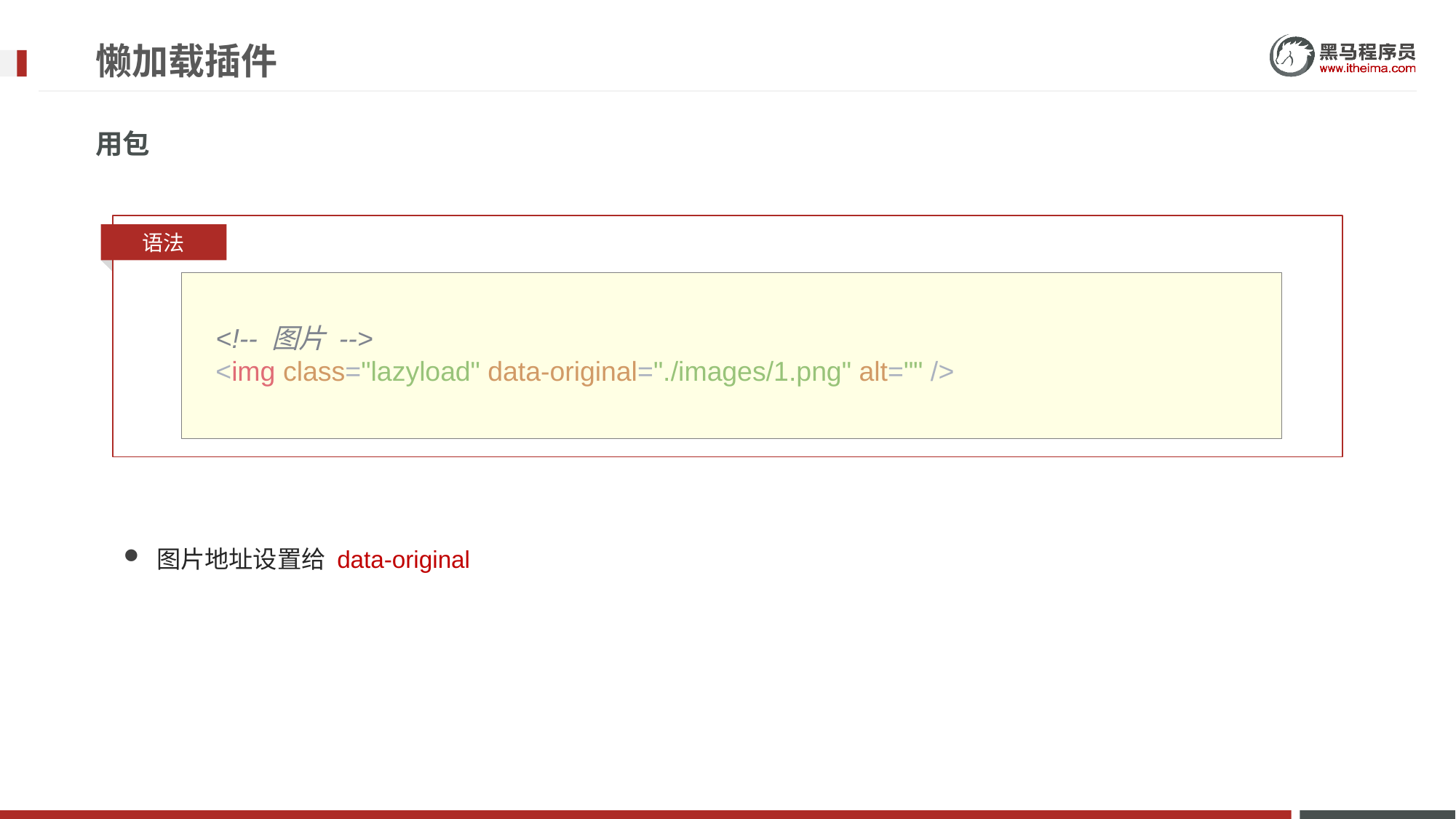

# 懒加载插件
用包

语法

    <!-- 图片 -->
    <img class="lazyload" data-original="./images/1.png" alt="" />
图片地址设置给 data-original